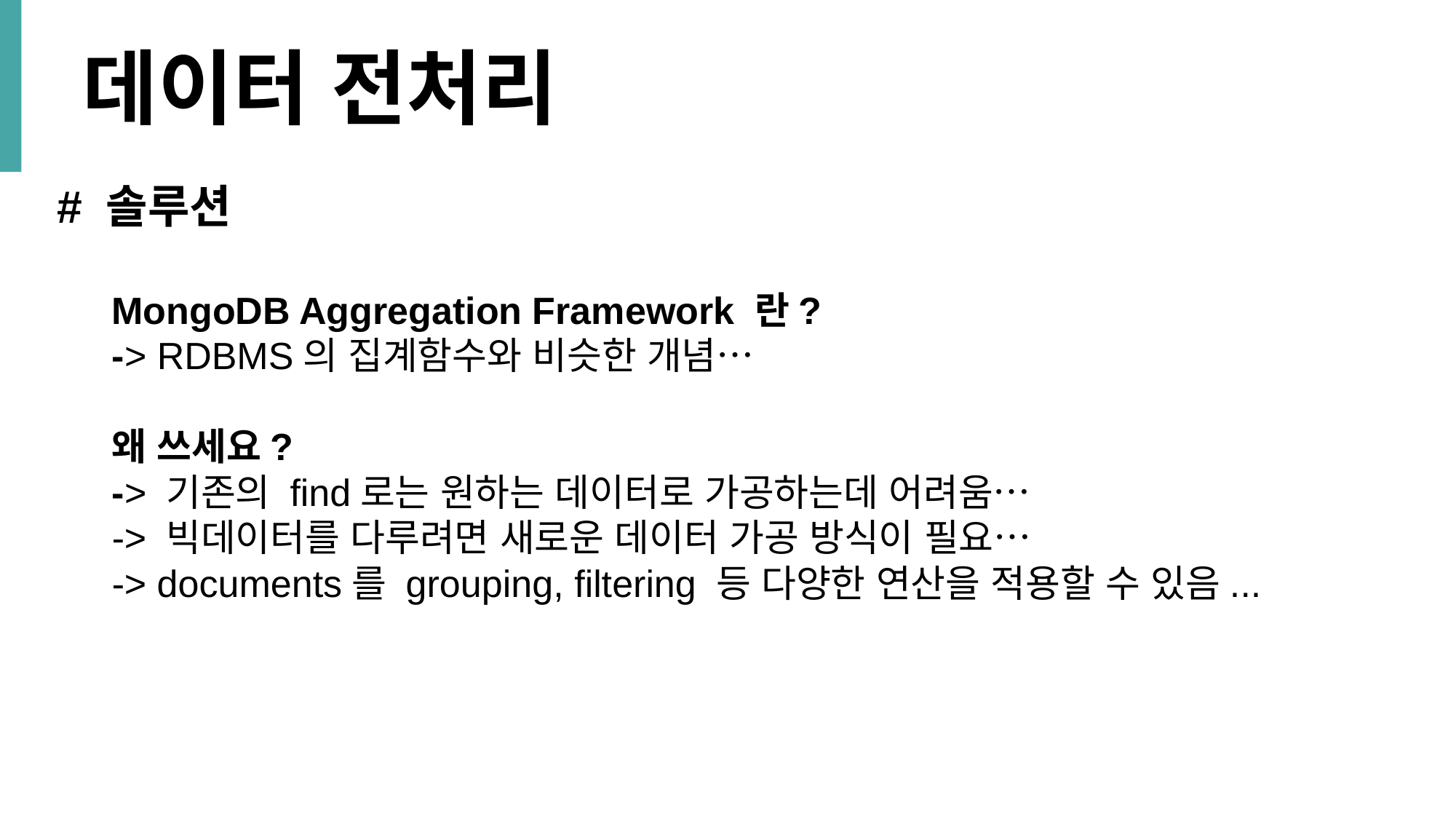

데이터 전처리
# 솔루션

MongoDB Aggregation Framework 란?
-> RDBMS의 집계함수와 비슷한 개념…

왜 쓰세요?
-> 기존의 find로는 원하는 데이터로 가공하는데 어려움…
-> 빅데이터를 다루려면 새로운 데이터 가공 방식이 필요…
-> documents를 grouping, filtering 등 다양한 연산을 적용할 수 있음...